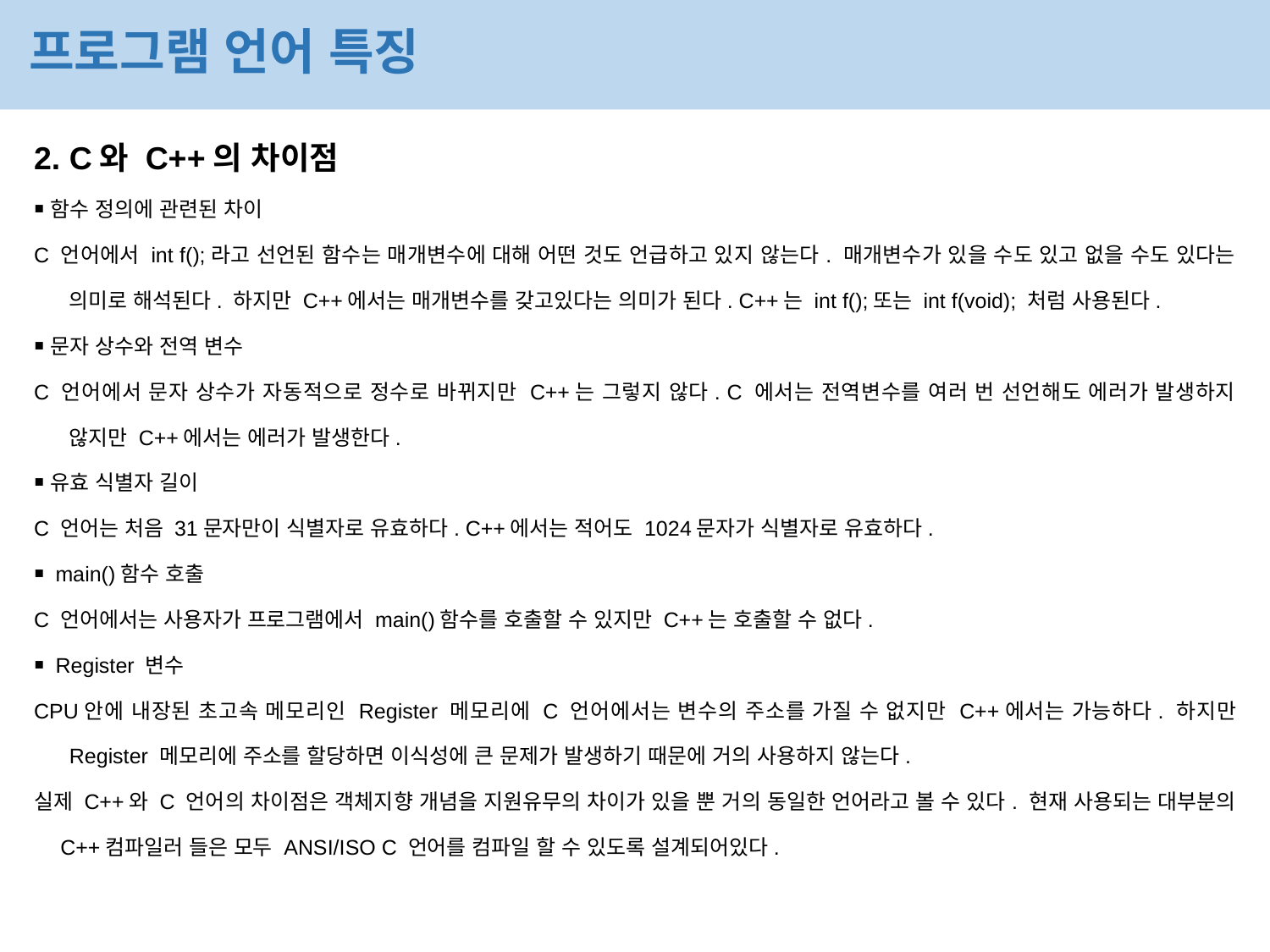

프로그램 언어 특징
2. C와 C++의 차이점
￭ 함수 정의에 관련된 차이
C 언어에서 int f();라고 선언된 함수는 매개변수에 대해 어떤 것도 언급하고 있지 않는다. 매개변수가 있을 수도 있고 없을 수도 있다는 의미로 해석된다. 하지만 C++에서는 매개변수를 갖고있다는 의미가 된다. C++는 int f();또는 int f(void); 처럼 사용된다.
￭ 문자 상수와 전역 변수
C 언어에서 문자 상수가 자동적으로 정수로 바뀌지만 C++는 그렇지 않다. C 에서는 전역변수를 여러 번 선언해도 에러가 발생하지 않지만 C++에서는 에러가 발생한다.
￭ 유효 식별자 길이
C 언어는 처음 31문자만이 식별자로 유효하다. C++에서는 적어도 1024문자가 식별자로 유효하다.
￭ main()함수 호출
C 언어에서는 사용자가 프로그램에서 main()함수를 호출할 수 있지만 C++는 호출할 수 없다.
￭ Register 변수
CPU안에 내장된 초고속 메모리인 Register 메모리에 C 언어에서는 변수의 주소를 가질 수 없지만 C++에서는 가능하다. 하지만 Register 메모리에 주소를 할당하면 이식성에 큰 문제가 발생하기 때문에 거의 사용하지 않는다.
실제 C++와 C 언어의 차이점은 객체지향 개념을 지원유무의 차이가 있을 뿐 거의 동일한 언어라고 볼 수 있다. 현재 사용되는 대부분의 C++컴파일러 들은 모두 ANSI/ISO C 언어를 컴파일 할 수 있도록 설계되어있다.